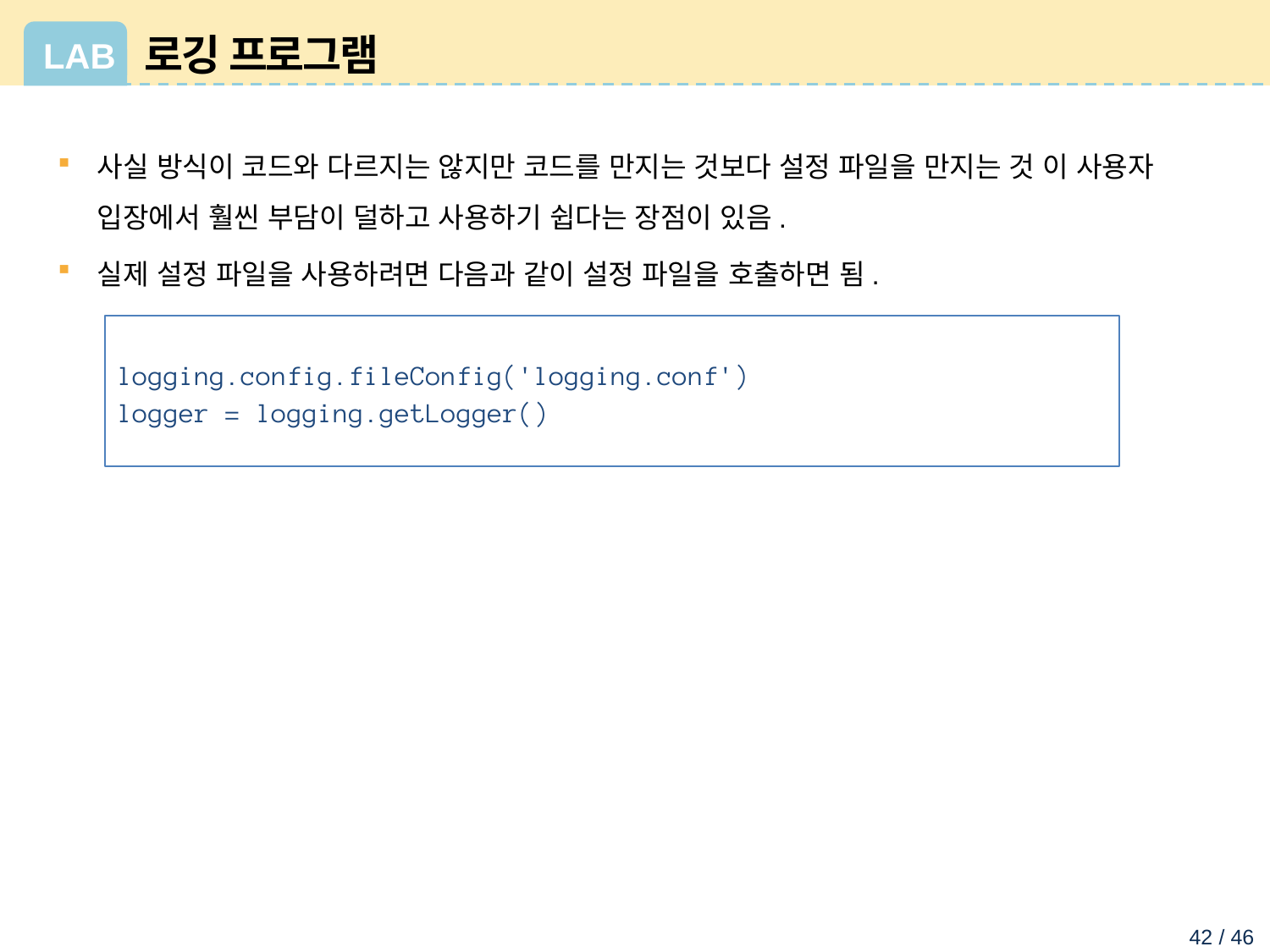

# 로깅 프로그램
사실 방식이 코드와 다르지는 않지만 코드를 만지는 것보다 설정 파일을 만지는 것 이 사용자 입장에서 훨씬 부담이 덜하고 사용하기 쉽다는 장점이 있음.
실제 설정 파일을 사용하려면 다음과 같이 설정 파일을 호출하면 됨.
logging.config.fileConfig('logging.conf')
logger = logging.getLogger()